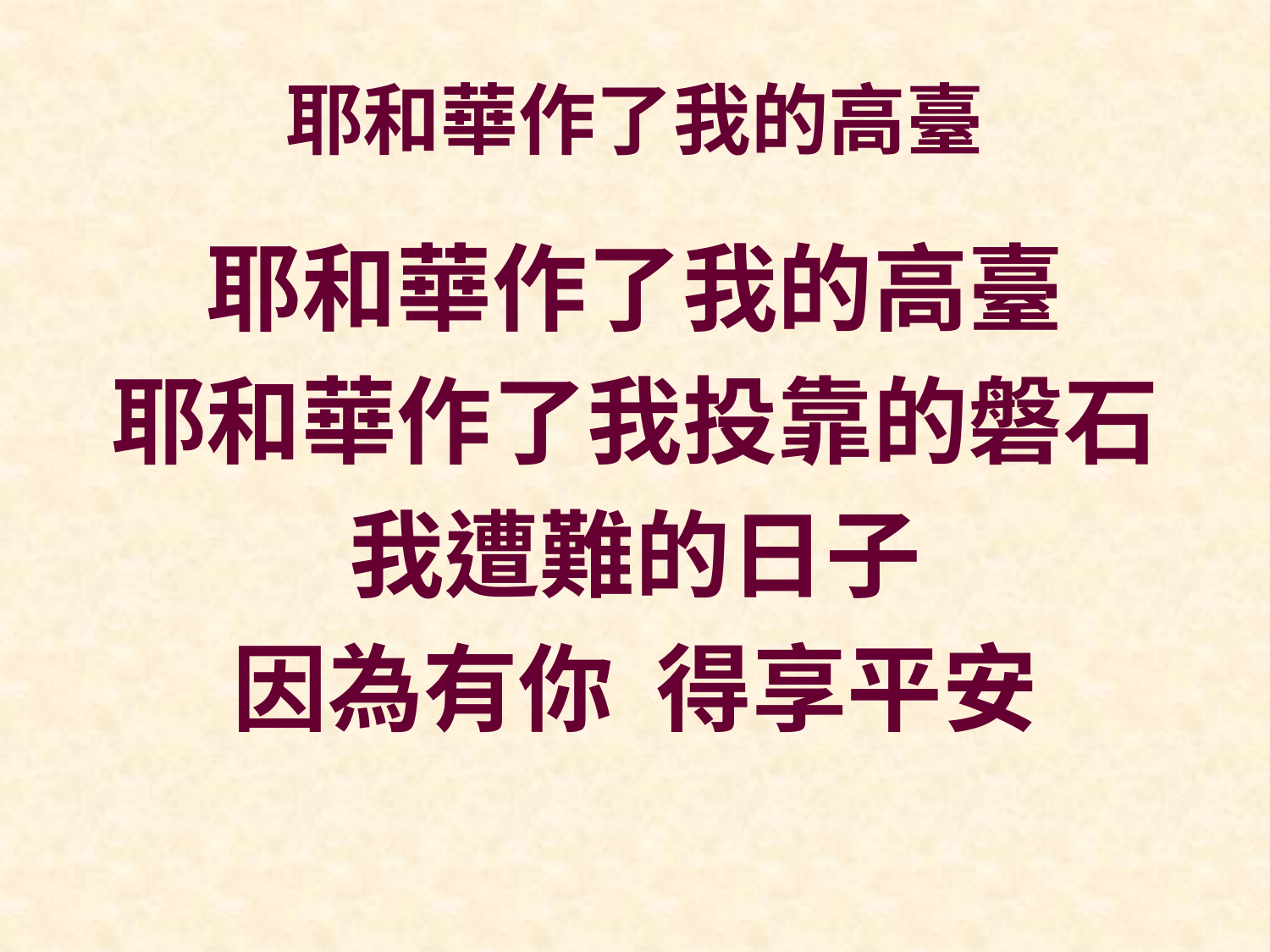

# 耶和華作了我的高臺
耶和華作了我的高臺
耶和華作了我投靠的磐石
我遭難的日子
因為有你  得享平安